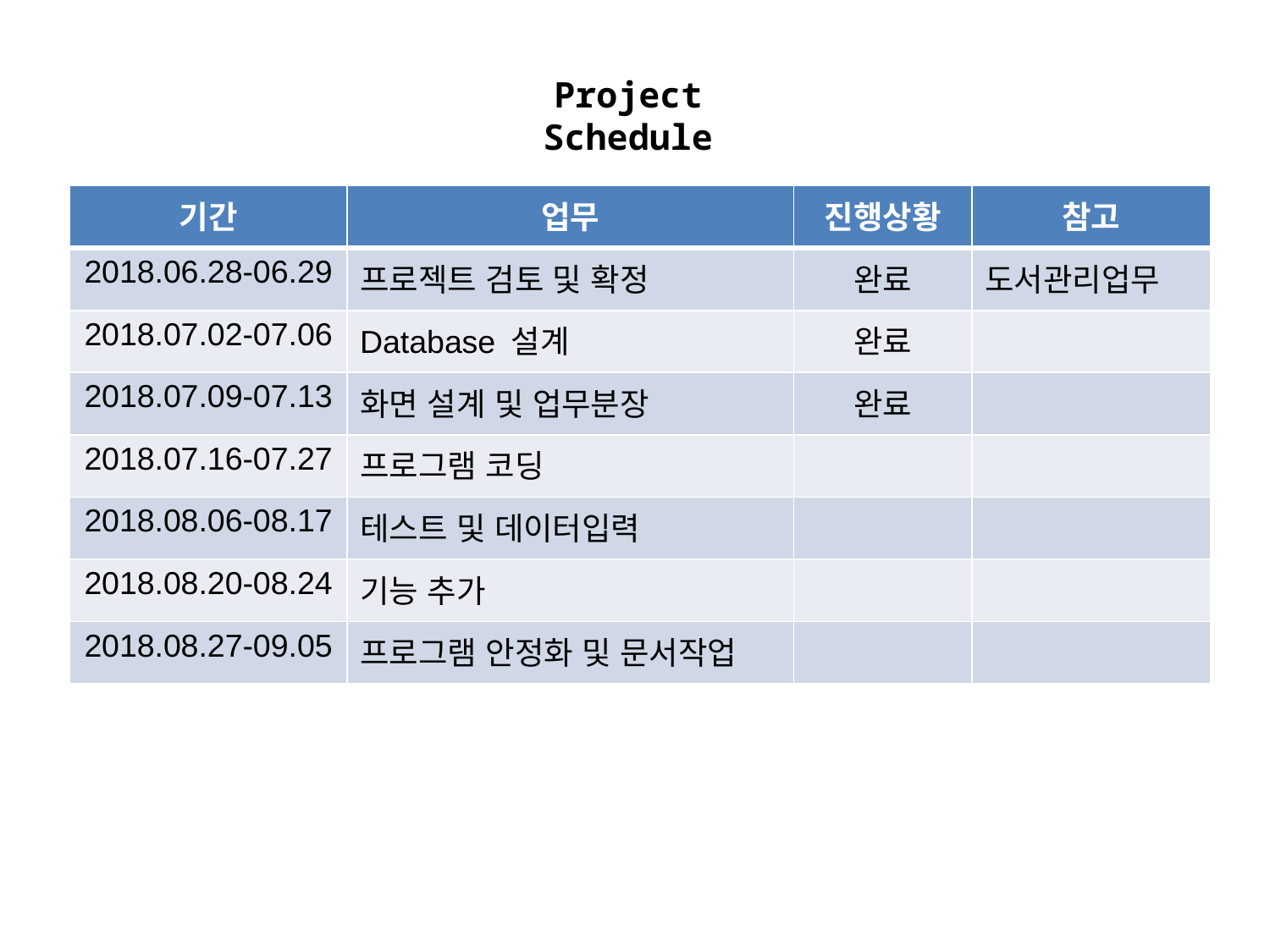

Project Schedule
| 기간 | 업무 | 진행상황 | 참고 |
| --- | --- | --- | --- |
| 2018.06.28-06.29 | 프로젝트 검토 및 확정 | 완료 | 도서관리업무 |
| 2018.07.02-07.06 | Database 설계 | 완료 |  |
| 2018.07.09-07.13 | 화면 설계 및 업무분장 | 완료 |  |
| 2018.07.16-07.27 | 프로그램 코딩 |  |  |
| 2018.08.06-08.17 | 테스트 및 데이터입력 |  |  |
| 2018.08.20-08.24 | 기능 추가 |  |  |
| 2018.08.27-09.05 | 프로그램 안정화 및 문서작업 |  |  |